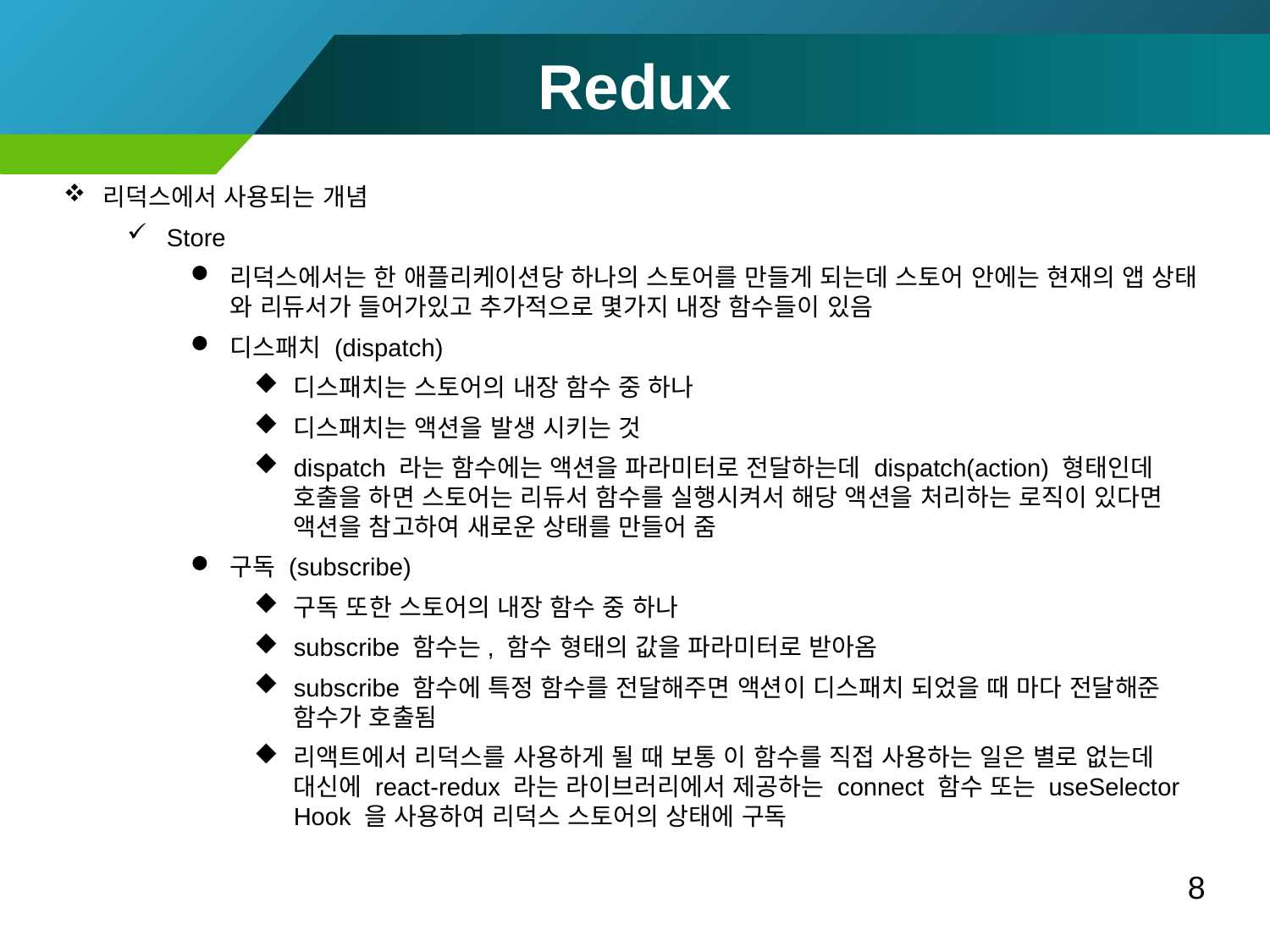

Redux
리덕스에서 사용되는 개념
Store
리덕스에서는 한 애플리케이션당 하나의 스토어를 만들게 되는데 스토어 안에는 현재의 앱 상태 와 리듀서가 들어가있고 추가적으로 몇가지 내장 함수들이 있음
디스패치 (dispatch)
디스패치는 스토어의 내장 함수 중 하나
디스패치는 액션을 발생 시키는 것
dispatch 라는 함수에는 액션을 파라미터로 전달하는데 dispatch(action) 형태인데 호출을 하면 스토어는 리듀서 함수를 실행시켜서 해당 액션을 처리하는 로직이 있다면 액션을 참고하여 새로운 상태를 만들어 줌
구독 (subscribe)
구독 또한 스토어의 내장 함수 중 하나
subscribe 함수는, 함수 형태의 값을 파라미터로 받아옴
subscribe 함수에 특정 함수를 전달해주면 액션이 디스패치 되었을 때 마다 전달해준 함수가 호출됨
리액트에서 리덕스를 사용하게 될 때 보통 이 함수를 직접 사용하는 일은 별로 없는데 대신에 react-redux 라는 라이브러리에서 제공하는 connect 함수 또는 useSelector Hook 을 사용하여 리덕스 스토어의 상태에 구독
8